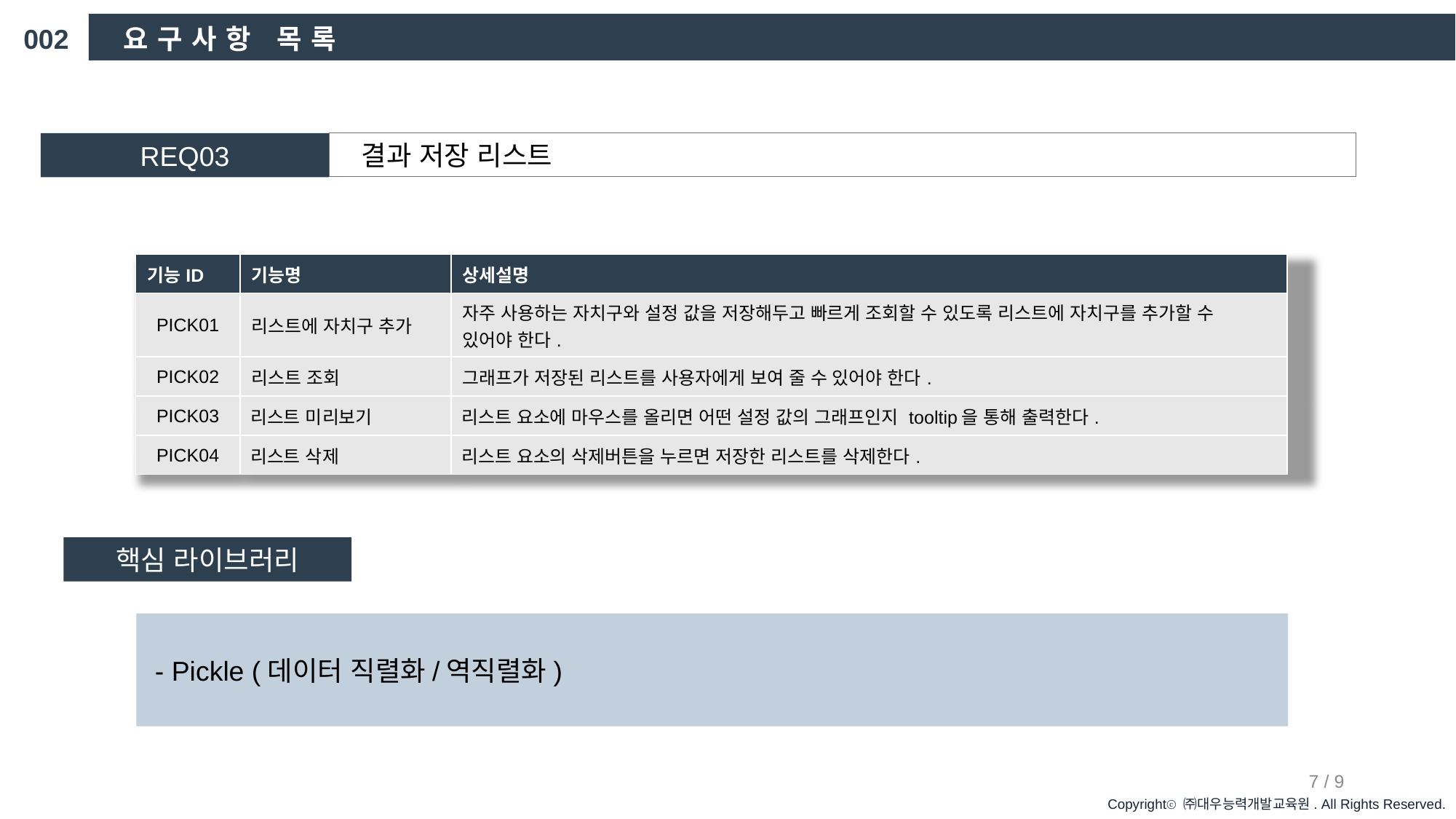

002
요구사항 목록
REQ03
  결과 저장 리스트
| 기능ID | 기능명 | 상세설명 |
| --- | --- | --- |
| PICK01 | 리스트에 자치구 추가 | 자주 사용하는 자치구와 설정 값을 저장해두고 빠르게 조회할 수 있도록 리스트에 자치구를 추가할 수 있어야 한다. |
| PICK02 | 리스트 조회 | 그래프가 저장된 리스트를 사용자에게 보여 줄 수 있어야 한다. |
| PICK03 | 리스트 미리보기 | 리스트 요소에 마우스를 올리면 어떤 설정 값의 그래프인지 tooltip을 통해 출력한다. |
| PICK04 | 리스트 삭제 | 리스트 요소의 삭제버튼을 누르면 저장한 리스트를 삭제한다. |
핵심 라이브러리
 - Pickle (데이터 직렬화/역직렬화)
7 / 9